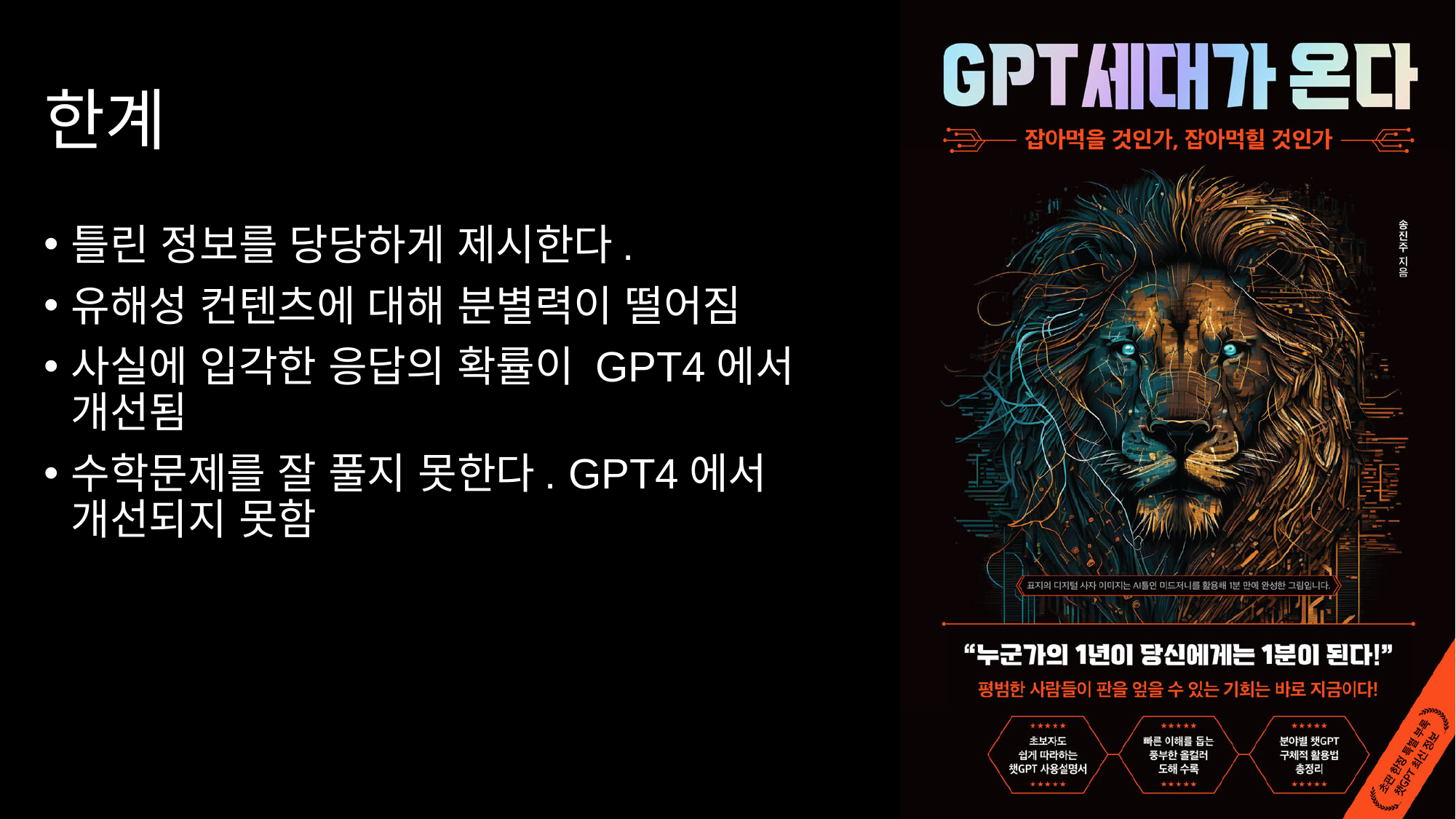

# 한계
틀린 정보를 당당하게 제시한다.
유해성 컨텐츠에 대해 분별력이 떨어짐
사실에 입각한 응답의 확률이 GPT4에서 개선됨
수학문제를 잘 풀지 못한다. GPT4에서 개선되지 못함